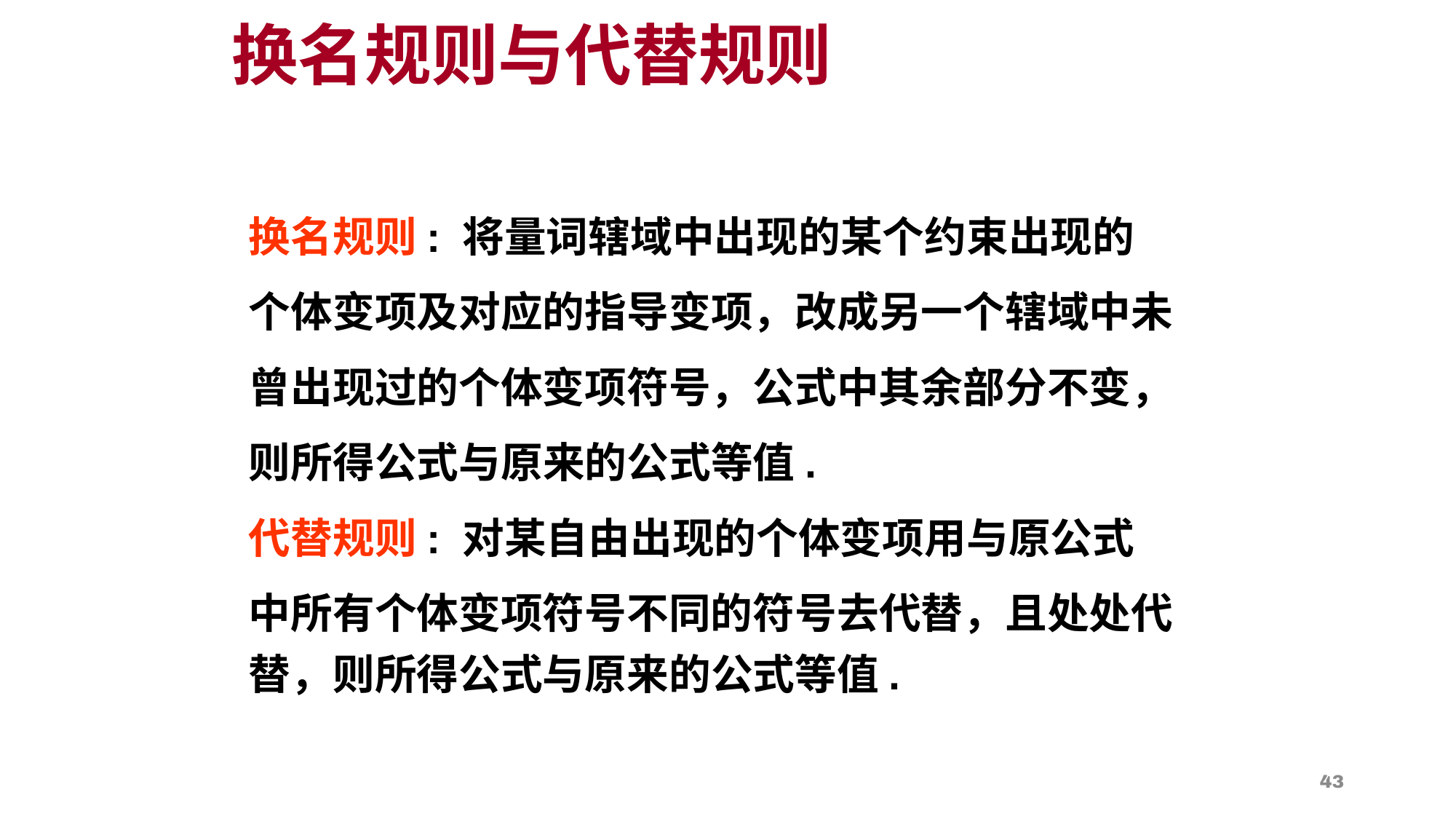

# 换名规则与代替规则
换名规则: 将量词辖域中出现的某个约束出现的
个体变项及对应的指导变项，改成另一个辖域中未
曾出现过的个体变项符号，公式中其余部分不变，
则所得公式与原来的公式等值.
代替规则: 对某自由出现的个体变项用与原公式
中所有个体变项符号不同的符号去代替，且处处代替，则所得公式与原来的公式等值.
43